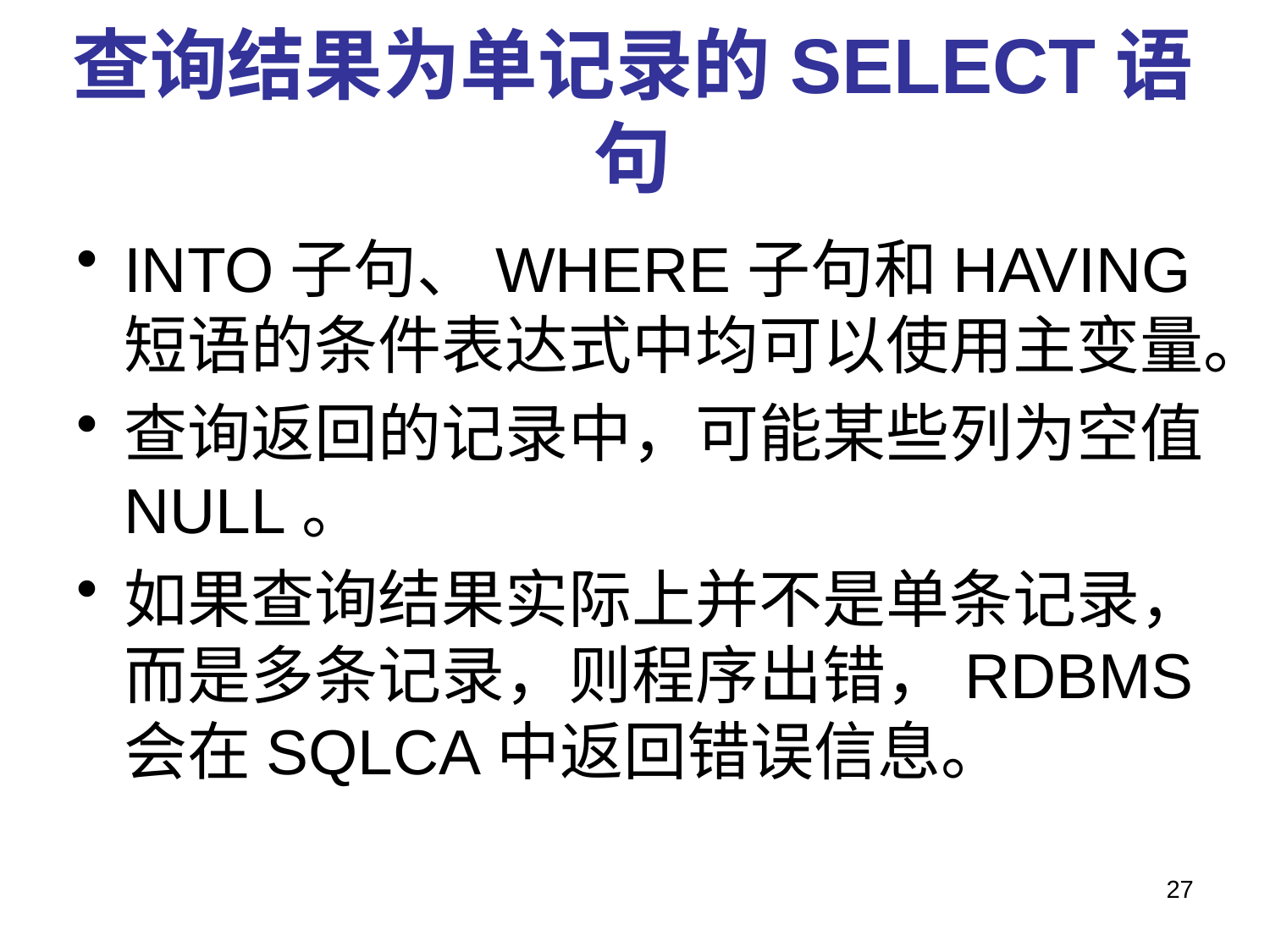

# 查询结果为单记录的SELECT语句
INTO子句、WHERE子句和HAVING短语的条件表达式中均可以使用主变量。
查询返回的记录中，可能某些列为空值NULL。
如果查询结果实际上并不是单条记录，而是多条记录，则程序出错，RDBMS会在SQLCA中返回错误信息。

27